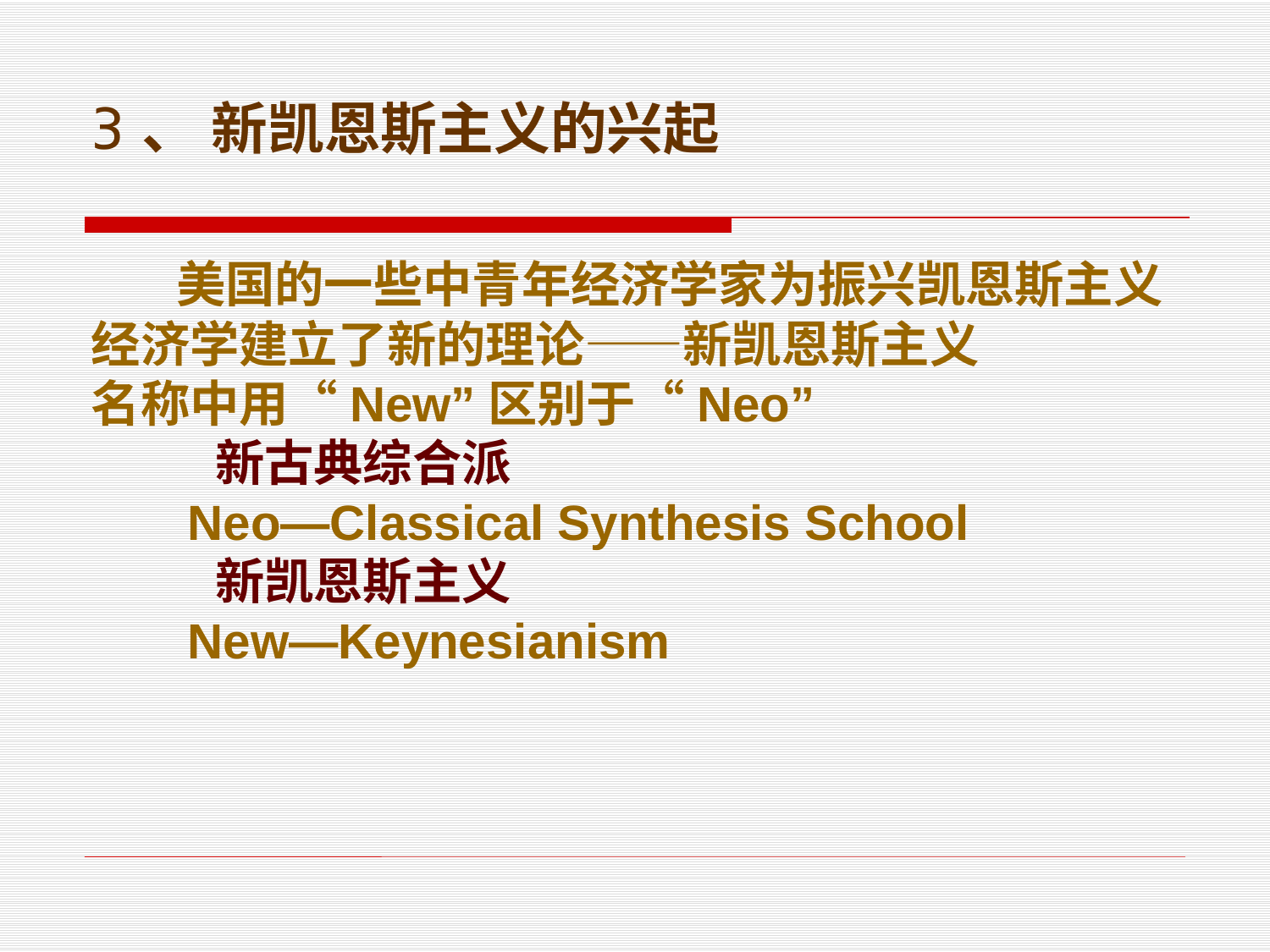

3、 新凯恩斯主义的兴起
      美国的一些中青年经济学家为振兴凯恩斯主义经济学建立了新的理论——新凯恩斯主义
名称中用“New”区别于“Neo”
          新古典综合派
       Neo—Classical Synthesis School
          新凯恩斯主义
       New—Keynesianism